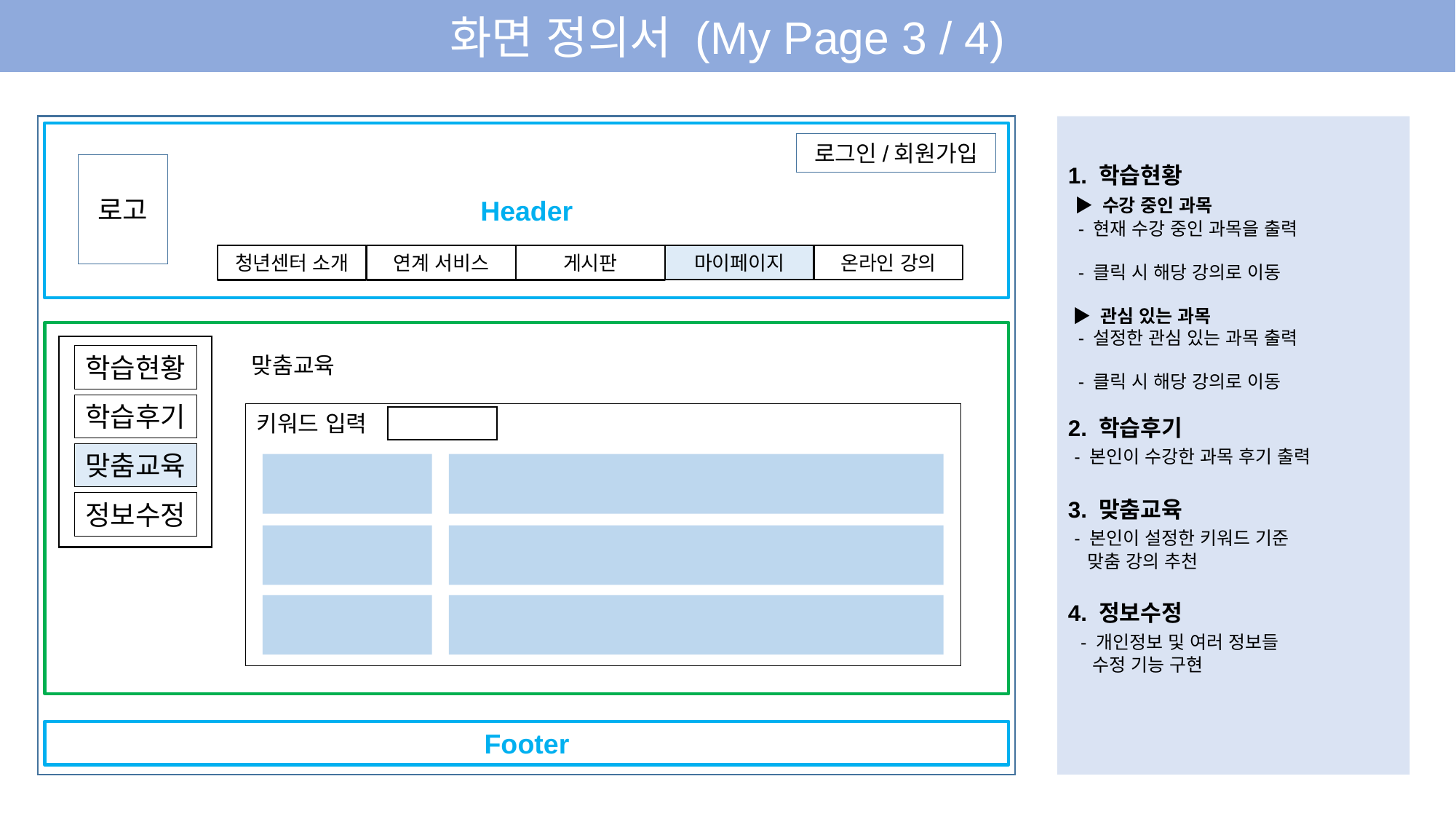

화면 정의서 (My Page 3 / 4)

1. 학습현황
 ▶ 수강 중인 과목
  - 현재 수강 중인 과목을 출력

  - 클릭 시 해당 강의로 이동

 ▶ 관심 있는 과목
  - 설정한 관심 있는 과목 출력

  - 클릭 시 해당 강의로 이동

2. 학습후기
 - 본인이 수강한 과목 후기 출력

3. 맞춤교육
 - 본인이 설정한 키워드 기준
   맞춤 강의 추천

4. 정보수정
  - 개인정보 및 여러 정보들
    수정 기능 구현

Header

로그인/회원가입

로고

마이페이지
온라인 강의
청년센터 소개
연계 서비스
게시판

학습현황
맞춤교육
학습후기
키워드 입력

맞춤교육

정보수정

Footer